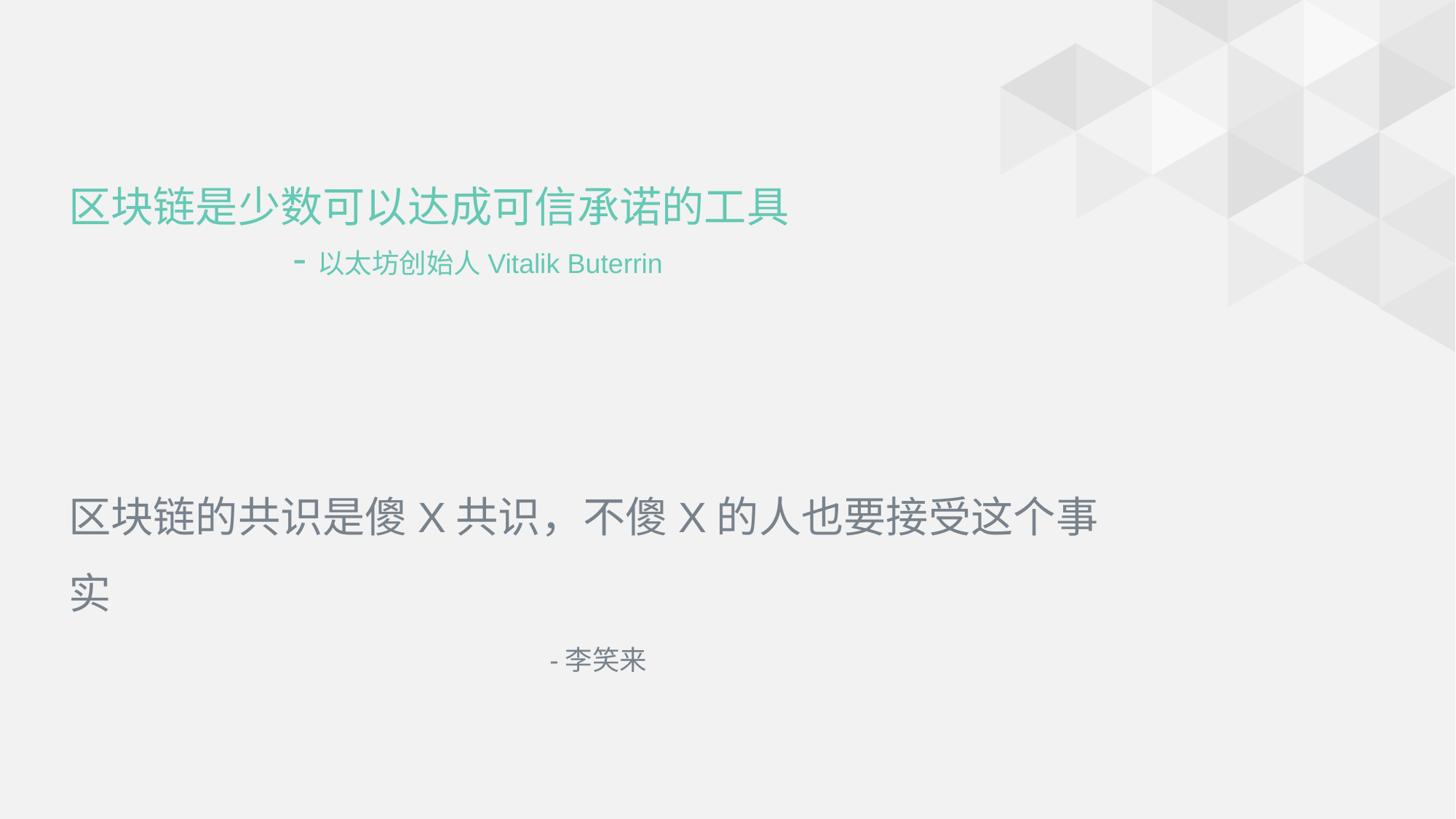

区块链是少数可以达成可信承诺的工具
                   -以太坊创始人Vitalik Buterrin

区块链的共识是傻X共识，不傻X的人也要接受这个事实
                                                                                                                   -李笑来